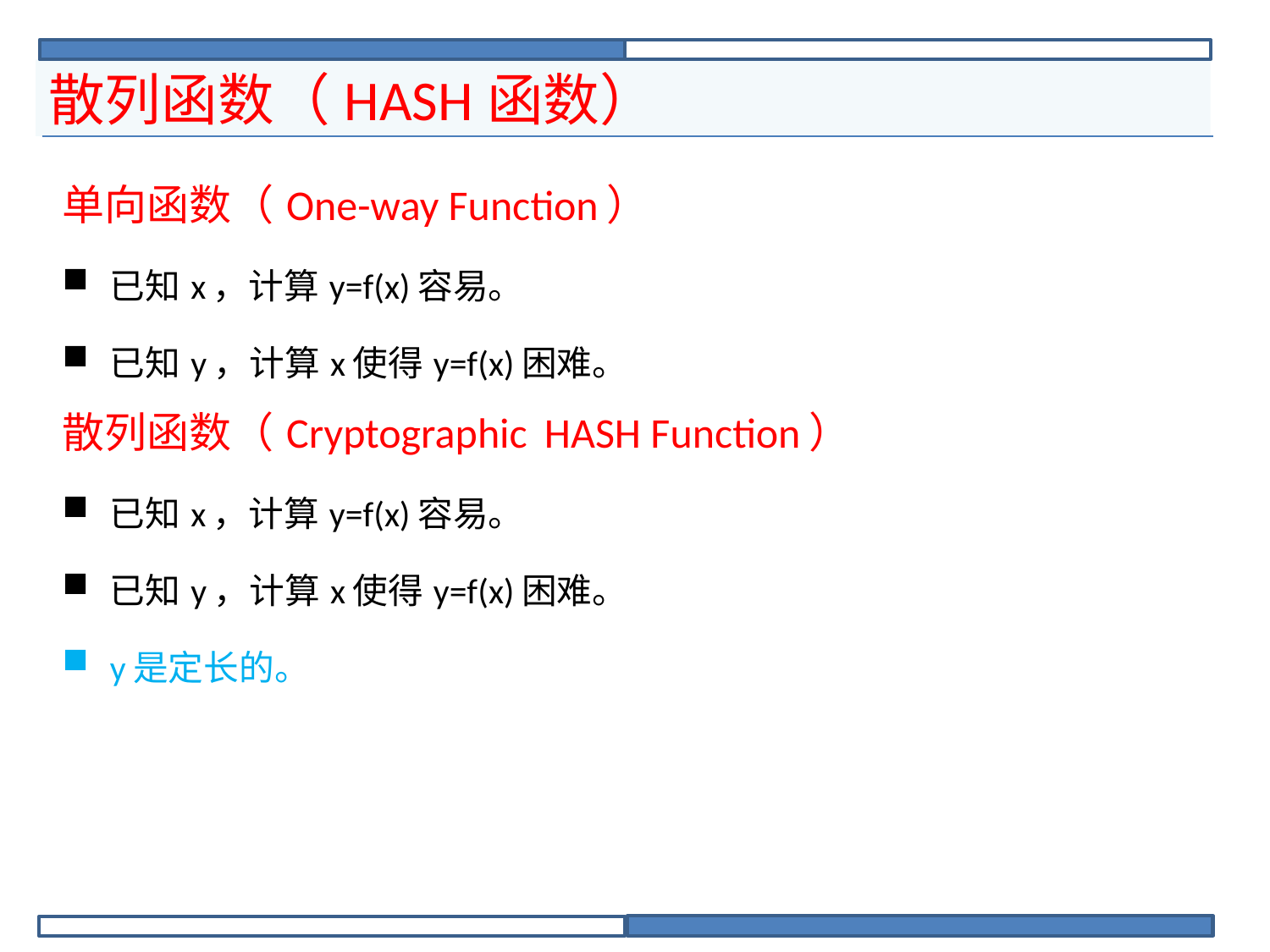

# 散列函数（HASH函数）
| 单向函数（One-way Function） 已知x，计算y=f(x)容易。 已知y，计算x使得y=f(x)困难。 |
| --- |
| 散列函数（Cryptographic HASH Function） 已知x，计算y=f(x)容易。 已知y，计算x使得y=f(x)困难。 y是定长的。 |